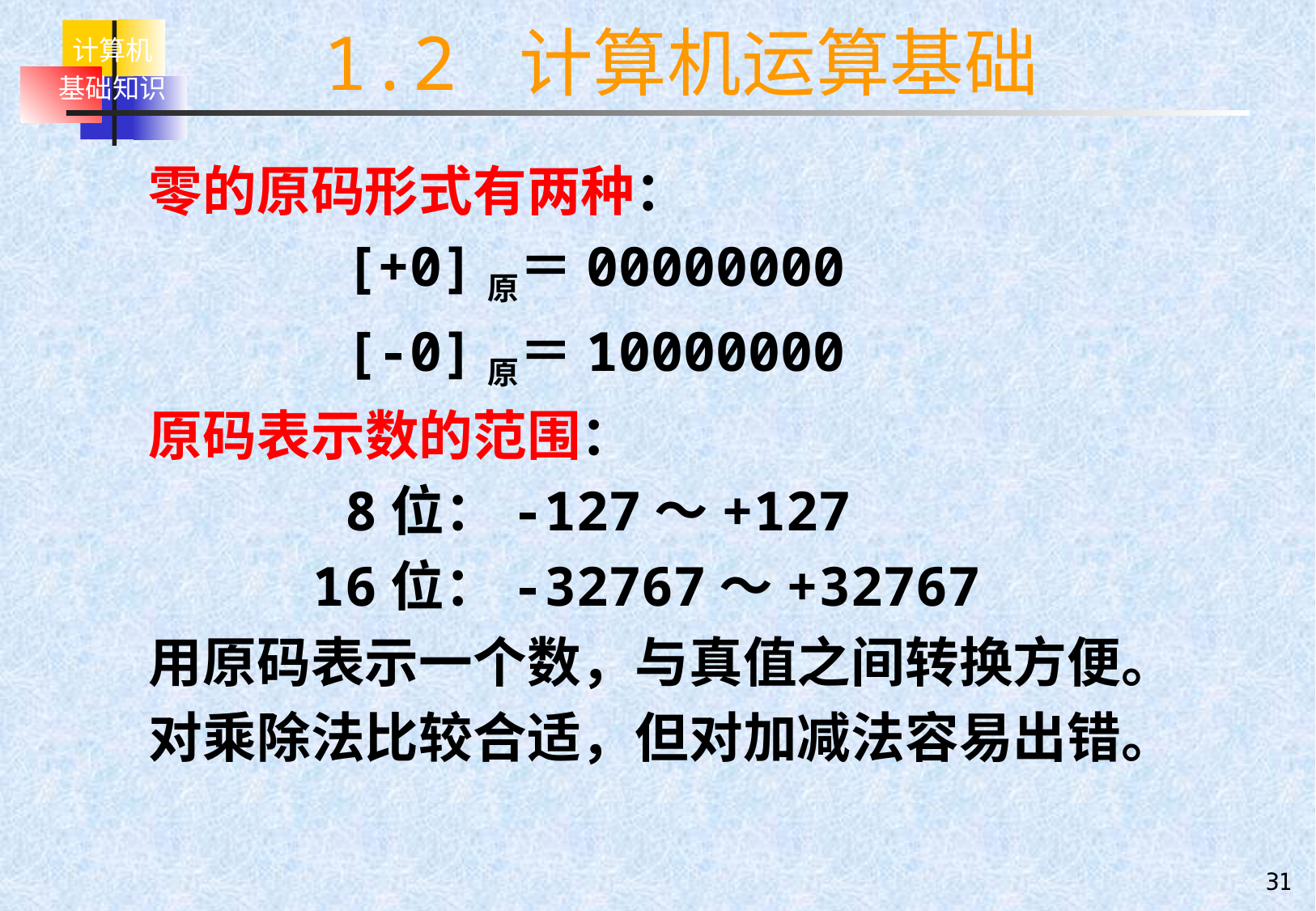

# 1.2 计算机运算基础
    零的原码形式有两种：
        [+0]原＝00000000
        [-0]原＝10000000
    原码表示数的范围：
        8位：-127～+127
       16位：-32767～+32767
    用原码表示一个数，与真值之间转换方便。
    对乘除法比较合适，但对加减法容易出错。
31